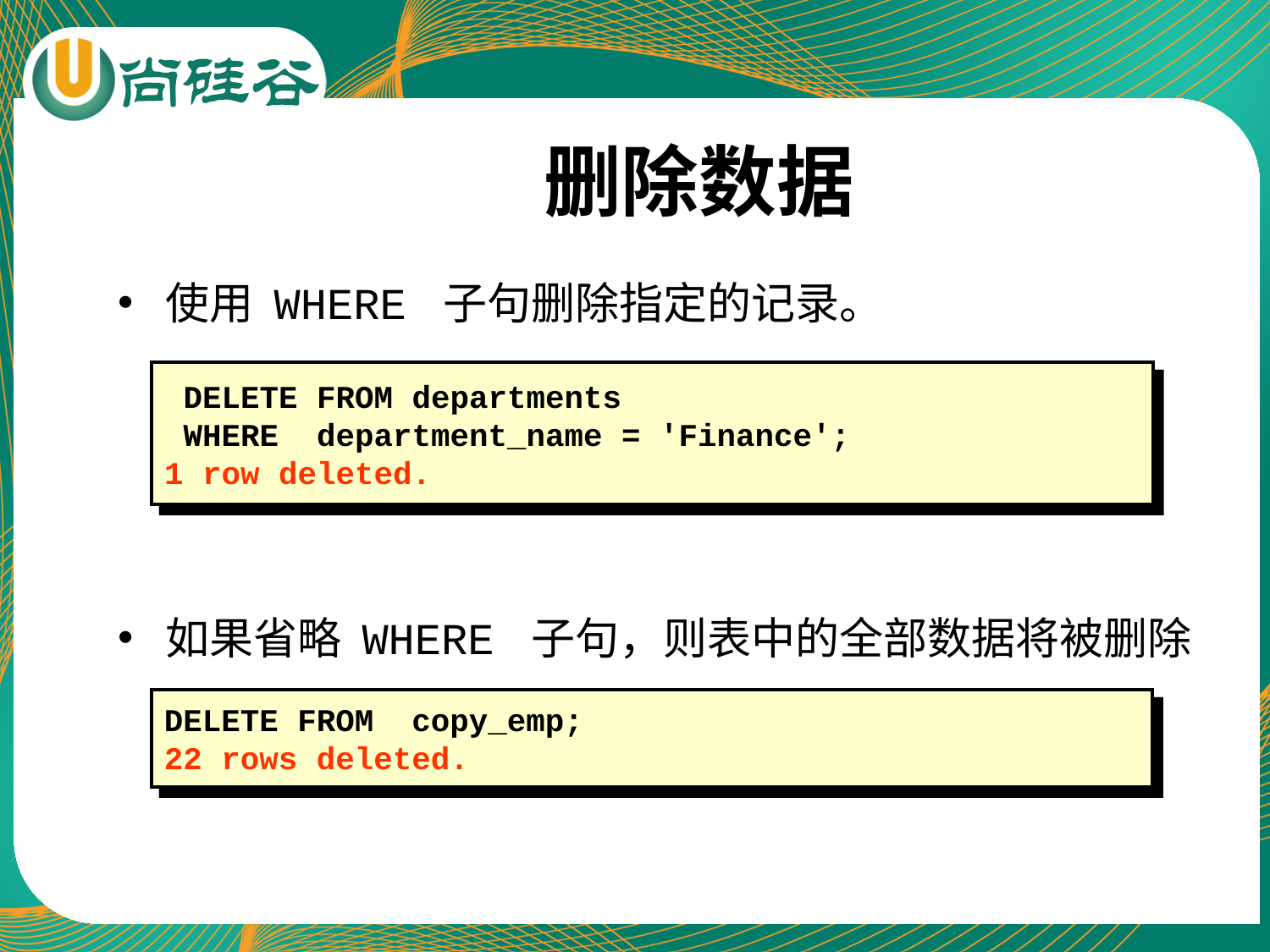

# 删除数据
使用 WHERE 子句删除指定的记录。

如果省略 WHERE 子句，则表中的全部数据将被删除
 DELETE FROM departments
 WHERE  department_name = 'Finance';
1 row deleted.
DELETE FROM  copy_emp;
22 rows deleted.